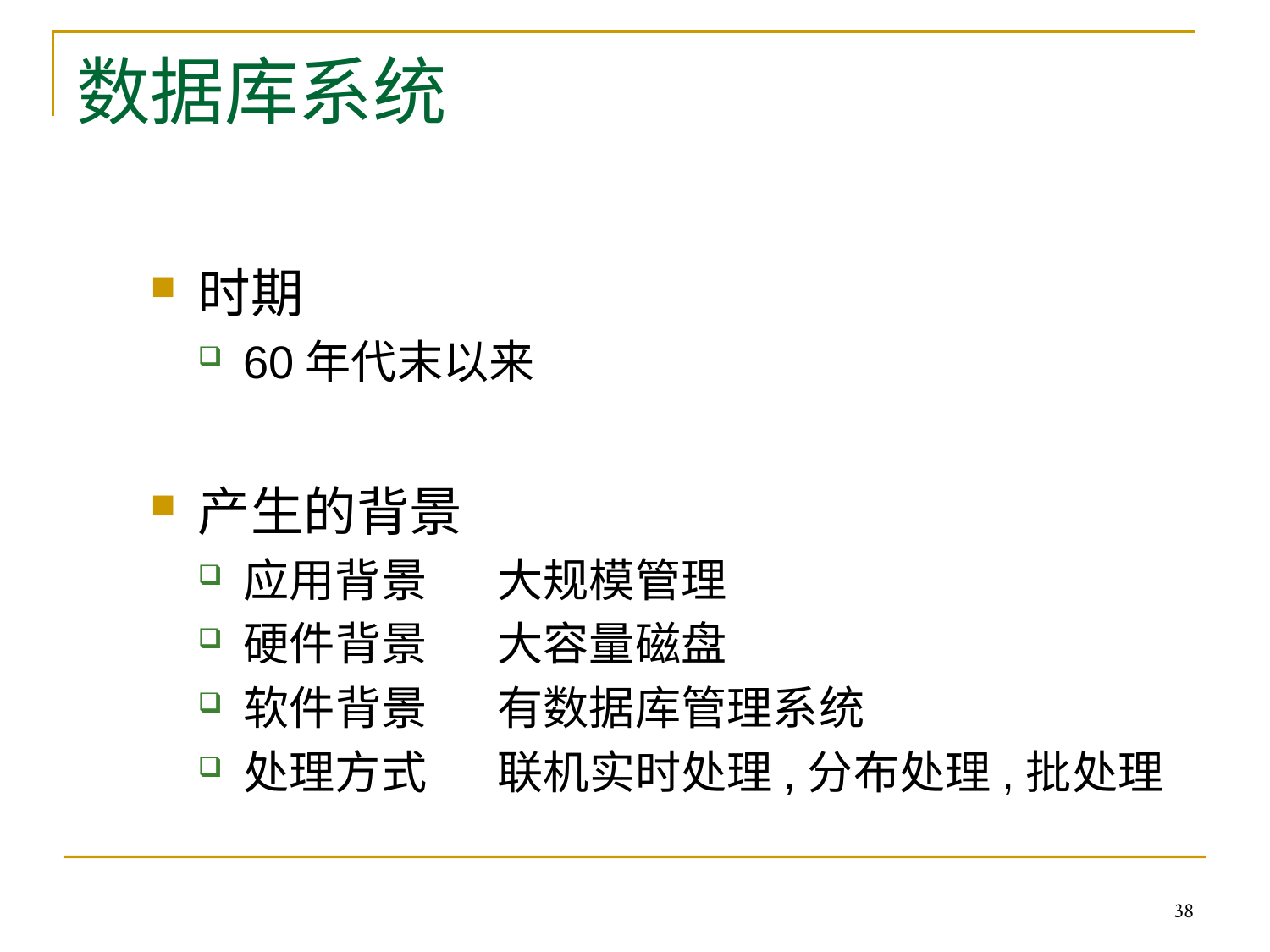

# 数据库系统
时期
60年代末以来

产生的背景
应用背景	大规模管理
硬件背景	大容量磁盘
软件背景	有数据库管理系统
处理方式	联机实时处理,分布处理,批处理
38